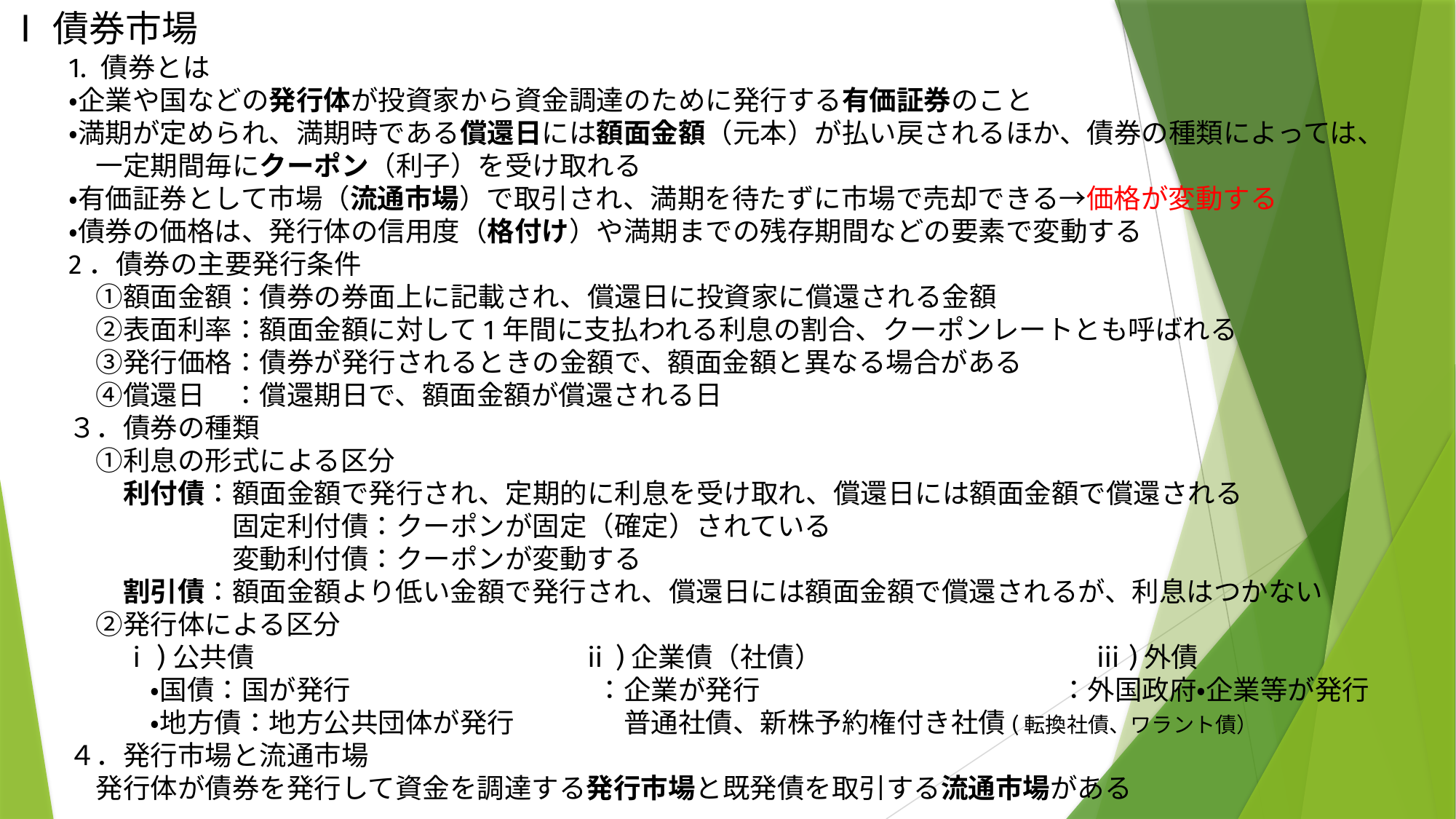

Ⅰ債券市場
1. 債券とは
・企業や国などの発行体が投資家から資金調達のために発行する有価証券のこと
・満期が定められ、満期時である償還日には額面金額（元本）が払い戻されるほか、債券の種類によっては、
　一定期間毎にクーポン（利子）を受け取れる
・有価証券として市場（流通市場）で取引され、満期を待たずに市場で売却できる→価格が変動する
・債券の価格は、発行体の信用度（格付け）や満期までの残存期間などの要素で変動する
2．債券の主要発行条件
　①額面金額：債券の券面上に記載され、償還日に投資家に償還される金額
　②表面利率：額面金額に対して1年間に支払われる利息の割合、クーポンレートとも呼ばれる
　③発行価格：債券が発行されるときの金額で、額面金額と異なる場合がある
　④償還日　：償還期日で、額面金額が償還される日
３．債券の種類
　①利息の形式による区分
　　利付債：額面金額で発行され、定期的に利息を受け取れ、償還日には額面金額で償還される
　　　　　　固定利付債：クーポンが固定（確定）されている
　　　　　　変動利付債：クーポンが変動する
　　割引債：額面金額より低い金額で発行され、償還日には額面金額で償還されるが、利息はつかない
　②発行体による区分
　　ⅰ)公共債　　　　　　　　　　　　ⅱ)企業債（社債）　　　　　　　　　　ⅲ)外債
　　　・国債：国が発行　　　　　　　　　：企業が発行　　　　　　　　　　　：外国政府・企業等が発行
　　　・地方債：地方公共団体が発行　　　　普通社債、新株予約権付き社債(転換社債、ワラント債）
４．発行市場と流通市場
　発行体が債券を発行して資金を調達する発行市場と既発債を取引する流通市場がある